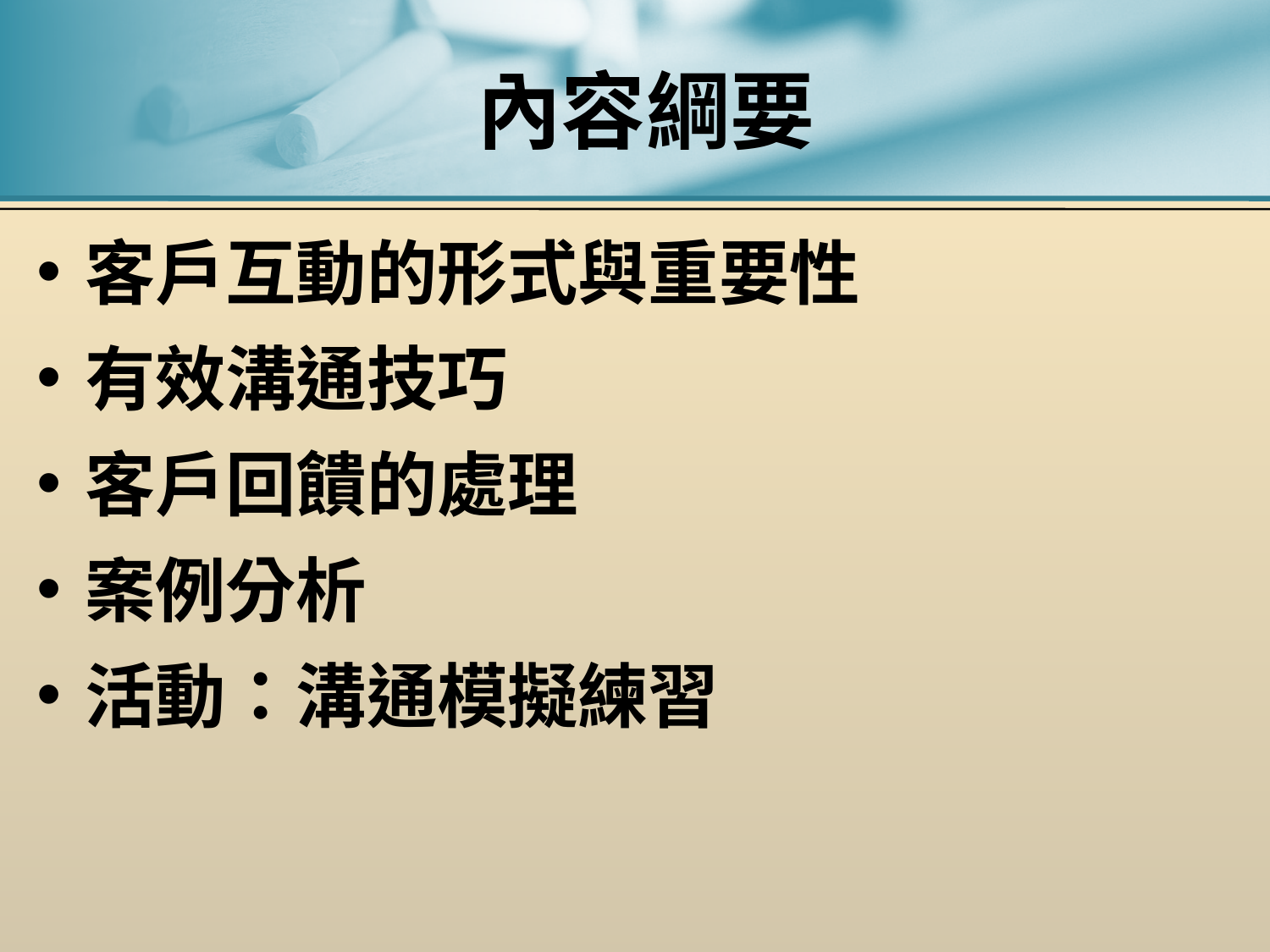

# 內容綱要
客戶互動的形式與重要性
有效溝通技巧
客戶回饋的處理
案例分析
活動：溝通模擬練習